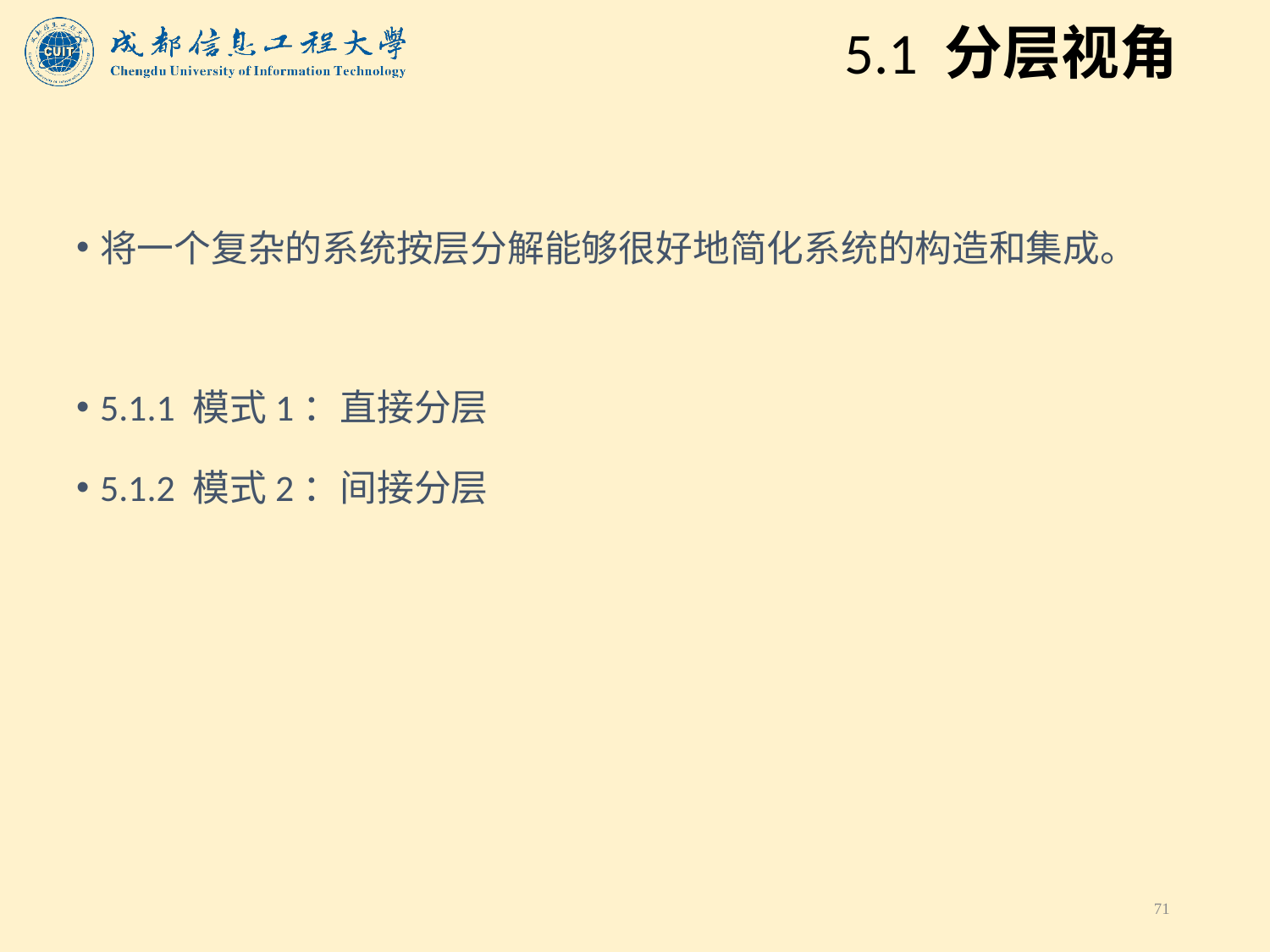

# 5.1 分层视角
将一个复杂的系统按层分解能够很好地简化系统的构造和集成。

5.1.1 模式1：直接分层
5.1.2 模式2：间接分层
71